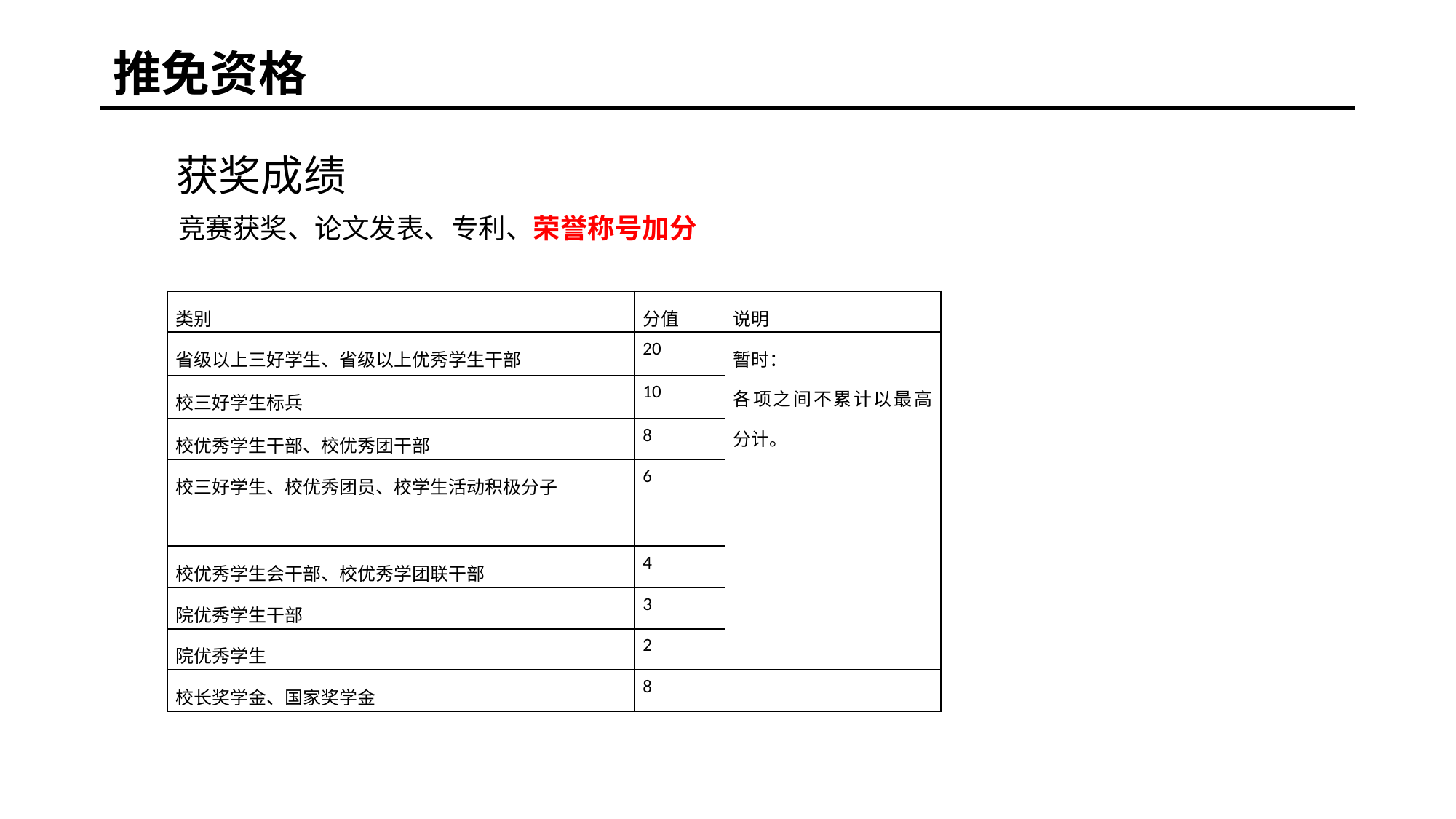

推免资格
获奖成绩
竞赛获奖、论文发表、专利、荣誉称号加分
| 类别 | 分值 | 说明 |
| --- | --- | --- |
| 省级以上三好学生、省级以上优秀学生干部 | 20 | 暂时： 各项之间不累计以最高分计。 |
| 校三好学生标兵 | 10 |  |
| 校优秀学生干部、校优秀团干部 | 8 |  |
| 校三好学生、校优秀团员、校学生活动积极分子 | 6 |  |
| 校优秀学生会干部、校优秀学团联干部 | 4 |  |
| 院优秀学生干部 | 3 |  |
| 院优秀学生 | 2 |  |
| 校长奖学金、国家奖学金 | 8 |  |